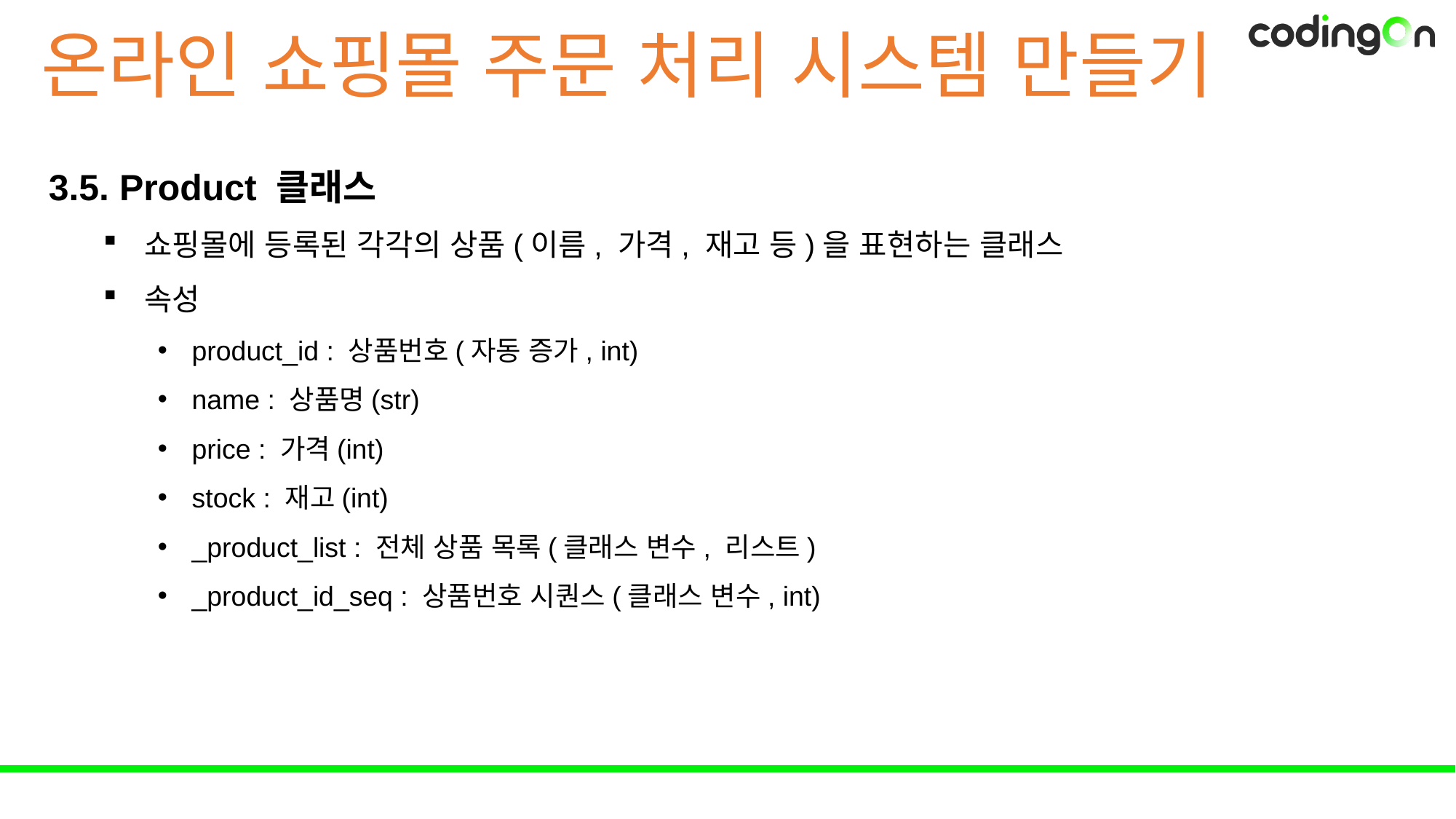

온라인 쇼핑몰 주문 처리 시스템 만들기
3.5. Product 클래스
쇼핑몰에 등록된 각각의 상품(이름, 가격, 재고 등)을 표현하는 클래스
속성
product_id : 상품번호(자동 증가, int)
name : 상품명(str)
price : 가격(int)
stock : 재고(int)
_product_list : 전체 상품 목록(클래스 변수, 리스트)
_product_id_seq : 상품번호 시퀀스(클래스 변수, int)